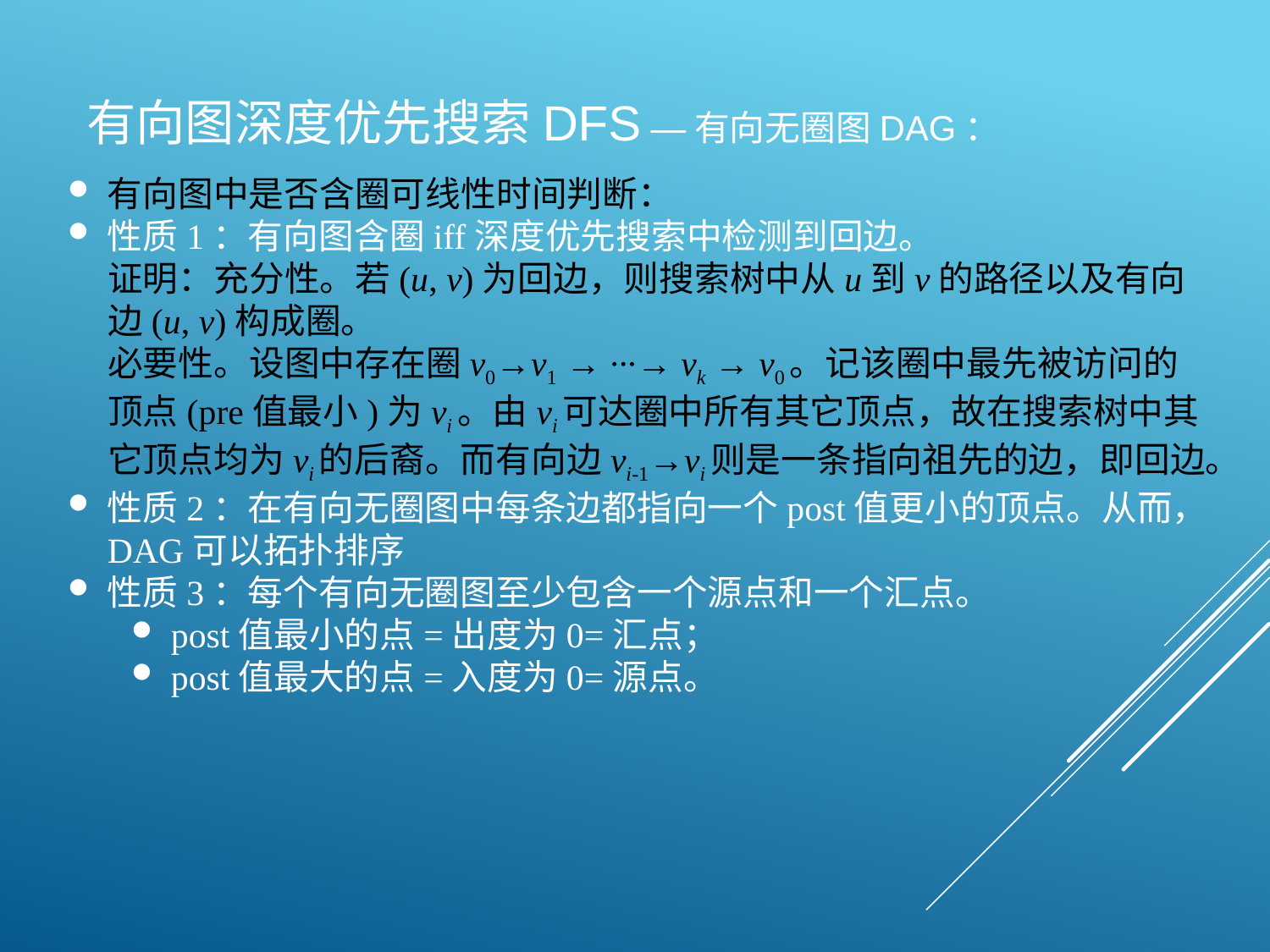

# 有向图深度优先搜索DFS —有向无圈图DAG：
有向图中是否含圈可线性时间判断：
性质1：有向图含圈iff深度优先搜索中检测到回边。
证明：充分性。若(u, v)为回边，则搜索树中从u到v的路径以及有向边(u, v)构成圈。
必要性。设图中存在圈v0→v1 → ∙∙∙→ vk → v0。记该圈中最先被访问的顶点(pre值最小)为vi。由vi可达圈中所有其它顶点，故在搜索树中其它顶点均为vi的后裔。而有向边vi-1→vi则是一条指向祖先的边，即回边。
性质2：在有向无圈图中每条边都指向一个post值更小的顶点。从而，DAG可以拓扑排序
性质3：每个有向无圈图至少包含一个源点和一个汇点。
post值最小的点=出度为0=汇点；
post值最大的点=入度为0=源点。